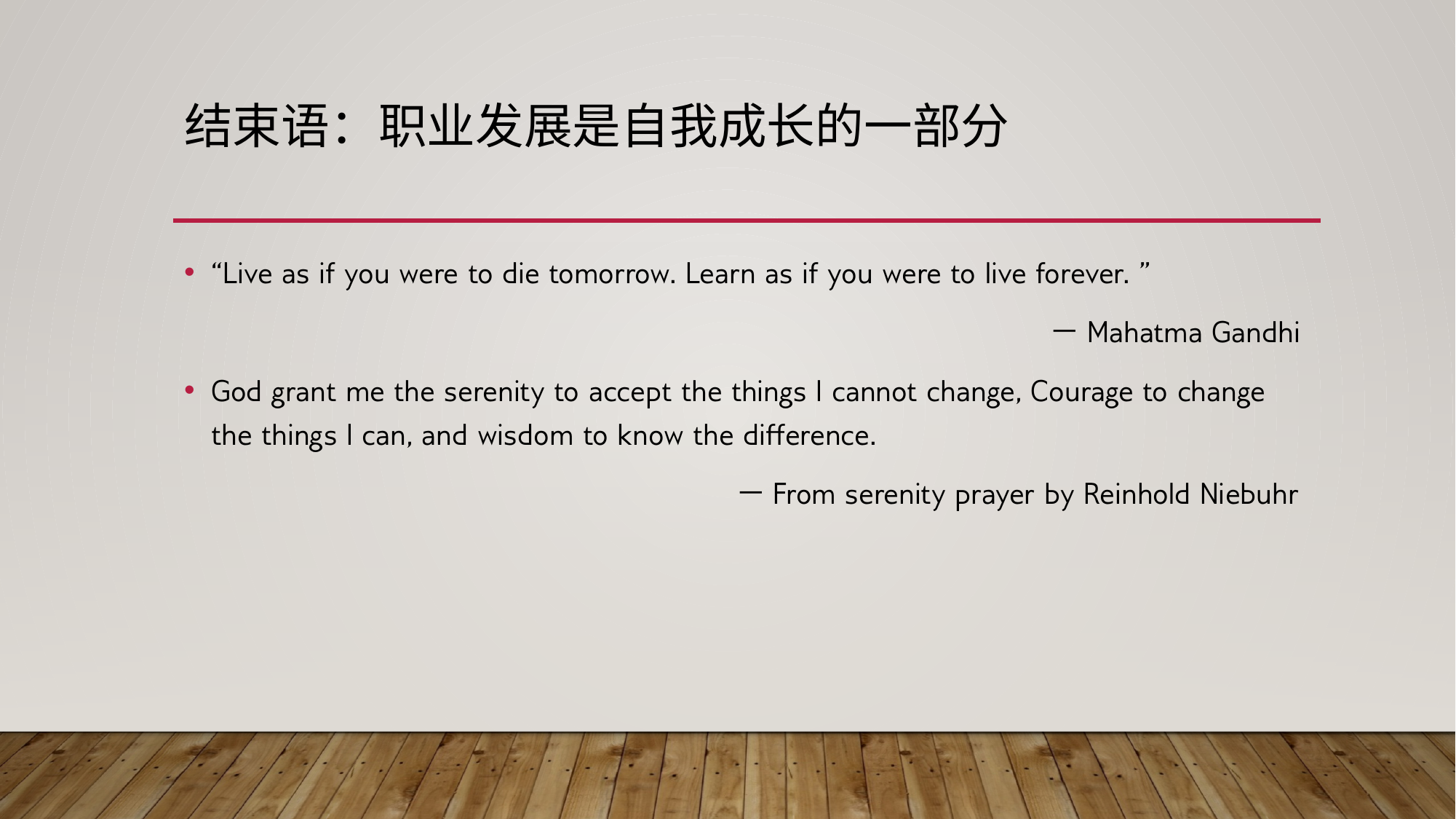

# 结束语：职业发展是自我成长的一部分
“Live as if you were to die tomorrow. Learn as if you were to live forever. ”
							              －Mahatma Gandhi
God grant me the serenity to accept the things I cannot change, Courage to change the things I can, and wisdom to know the difference.
				                －From serenity prayer by Reinhold Niebuhr